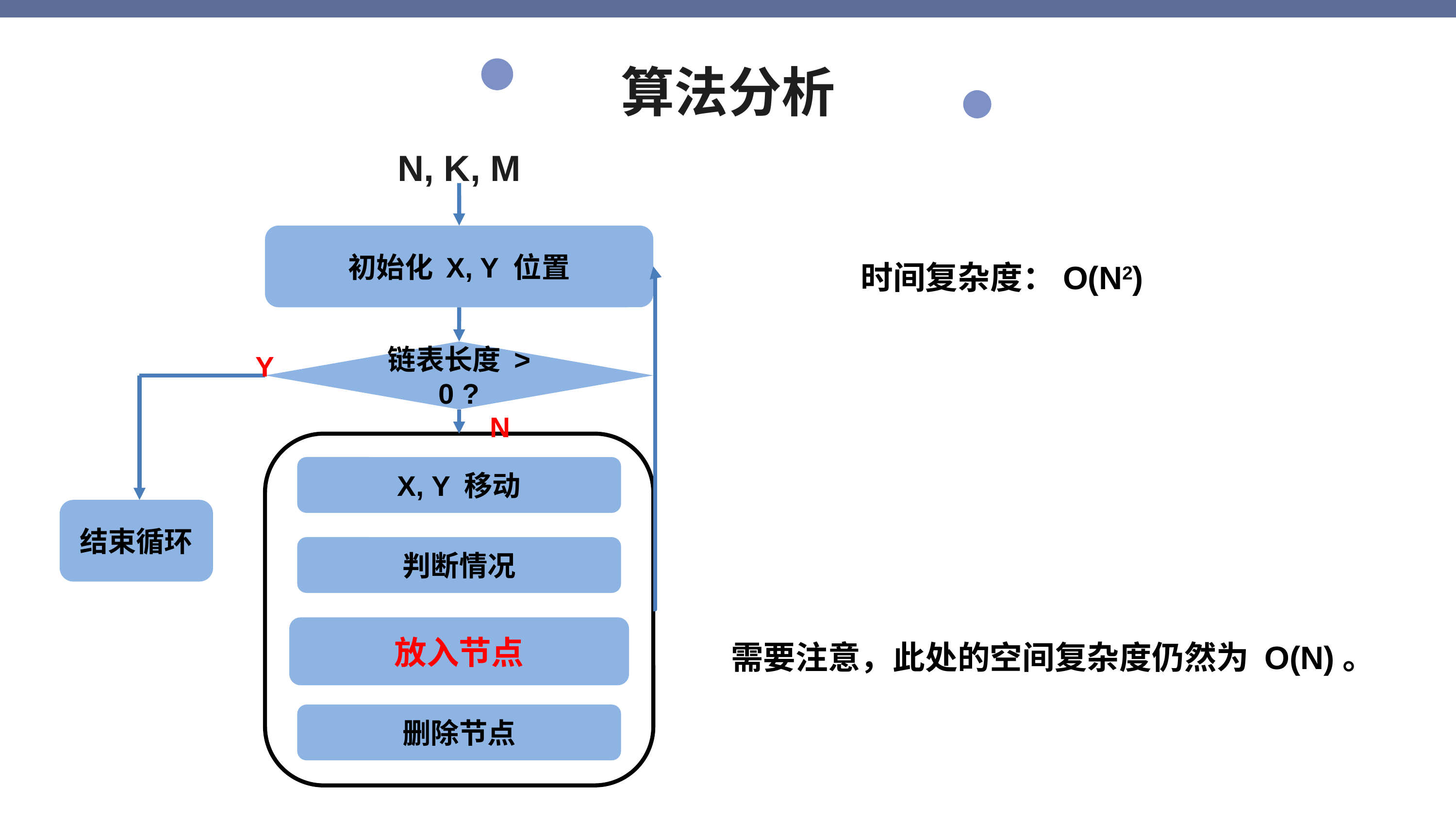

算法分析

N, K, M
初始化 X, Y 位置
时间复杂度：O(N2)
Y
链表长度 > 0 ?
N

X, Y 移动
结束循环
判断情况
需要注意，此处的空间复杂度仍然为 O(N)。
放入节点
删除节点